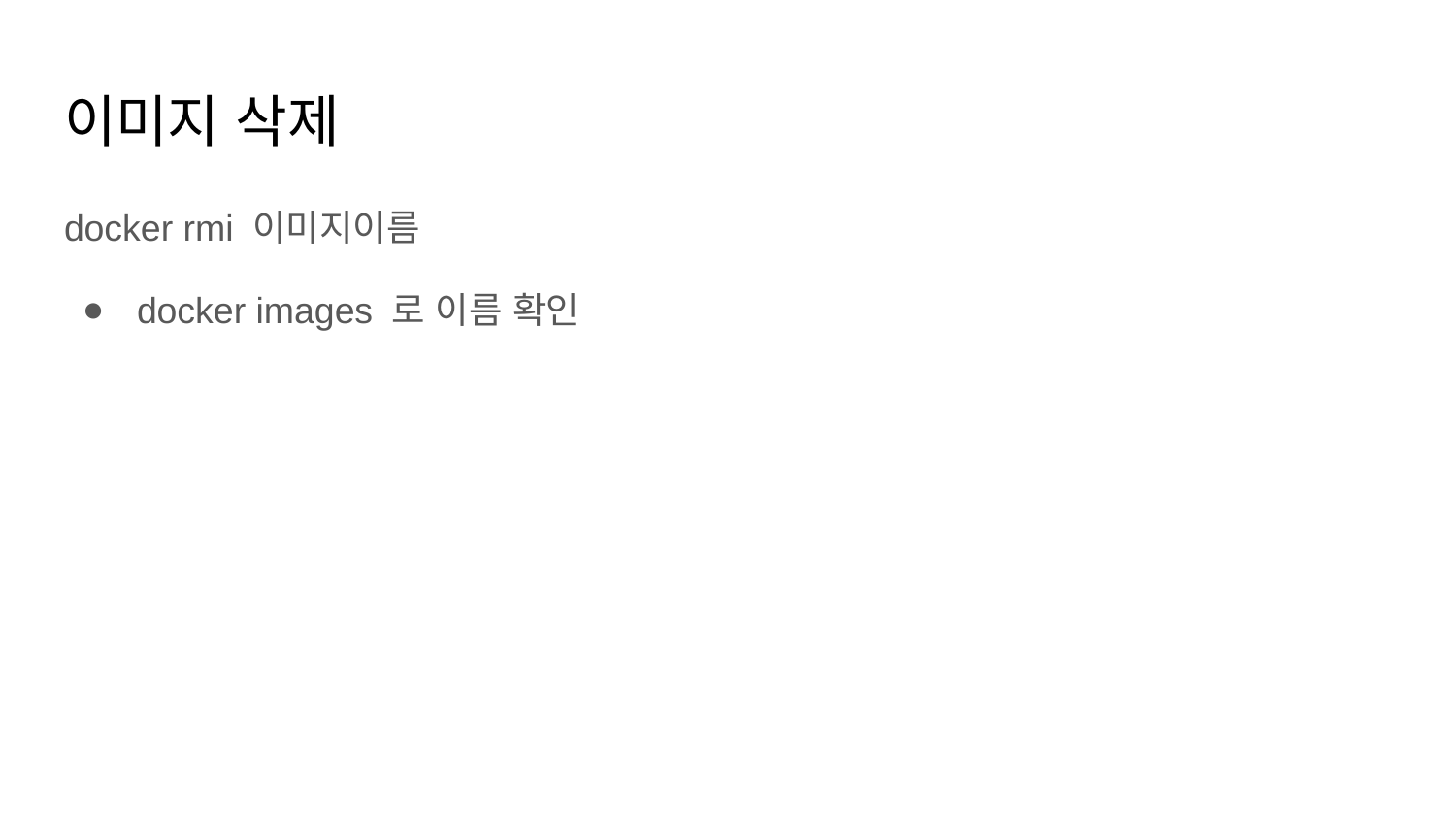

# 이미지 삭제
docker rmi 이미지이름
docker images 로 이름 확인